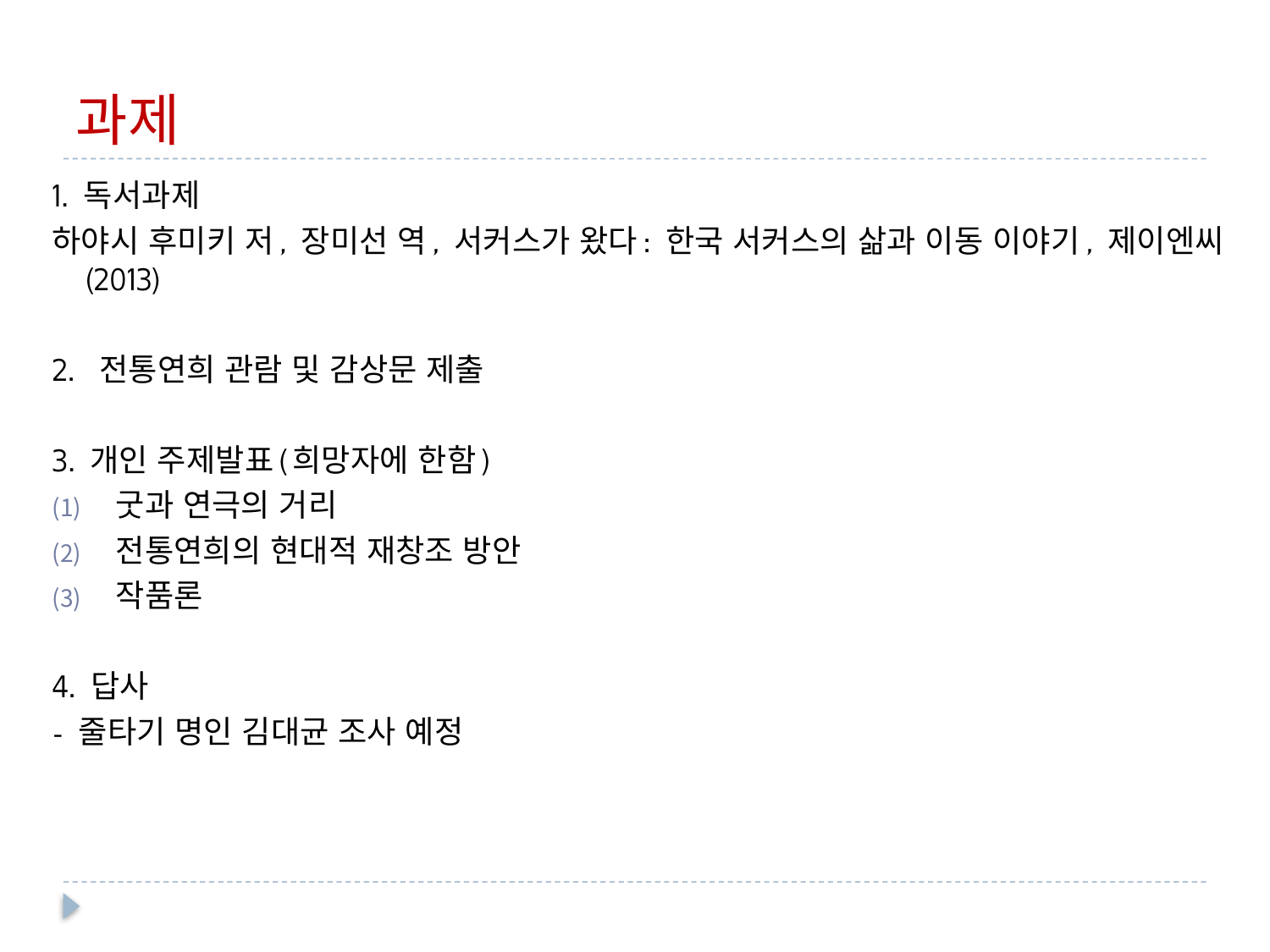

# 과제
1. 독서과제
하야시 후미키 저, 장미선 역, 서커스가 왔다: 한국 서커스의 삶과 이동 이야기, 제이엔씨(2013)

2.  전통연희 관람 및 감상문 제출

3. 개인 주제발표(희망자에 한함)
굿과 연극의 거리
전통연희의 현대적 재창조 방안
작품론

4. 답사
- 줄타기 명인 김대균 조사 예정